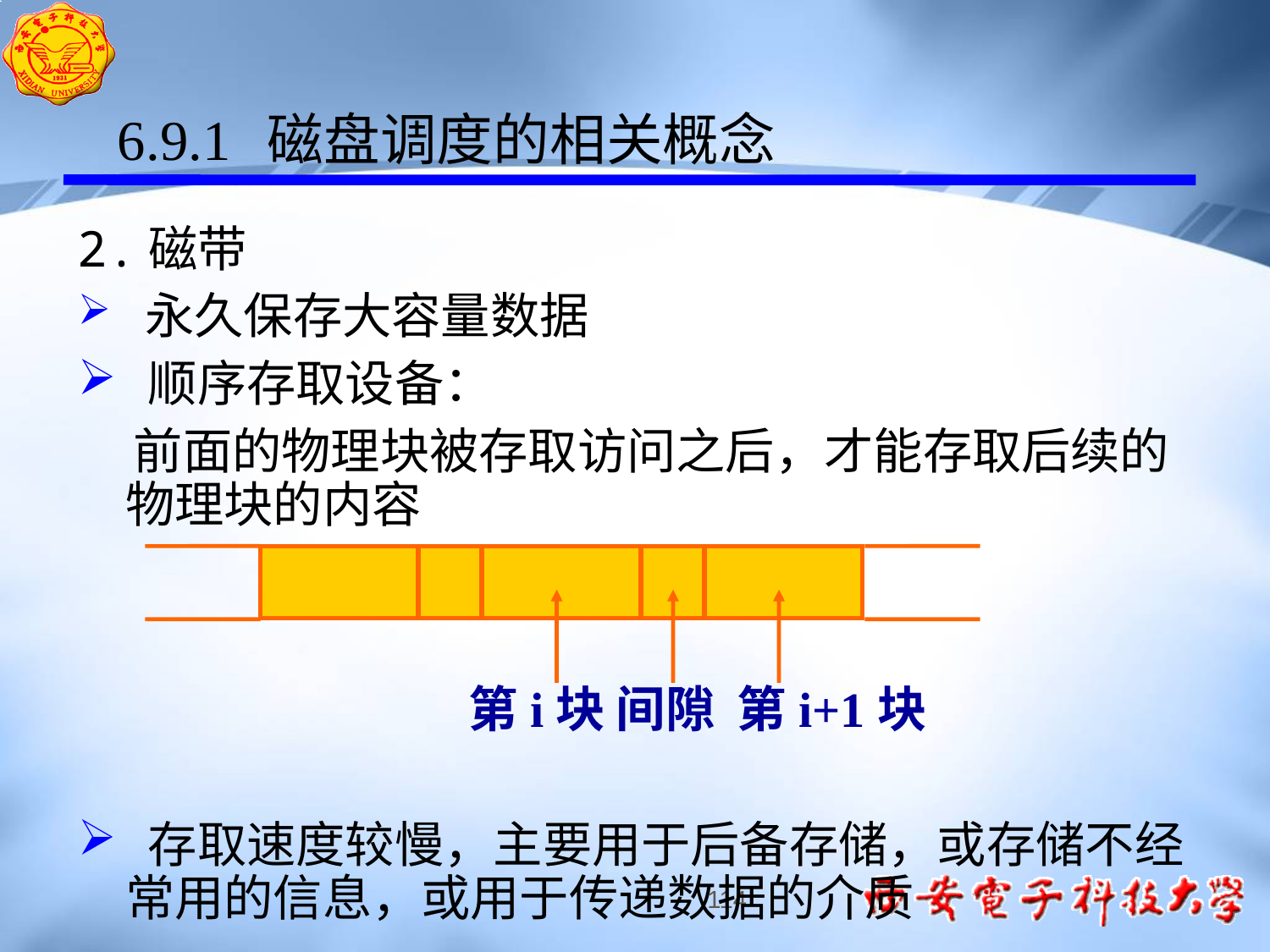

6.9.1 磁盘调度的相关概念
2.磁带
 永久保存大容量数据
 顺序存取设备：
    前面的物理块被存取访问之后，才能存取后续的物理块的内容

 存取速度较慢，主要用于后备存储，或存储不经常用的信息，或用于传递数据的介质

第i块 间隙  第i+1块
114